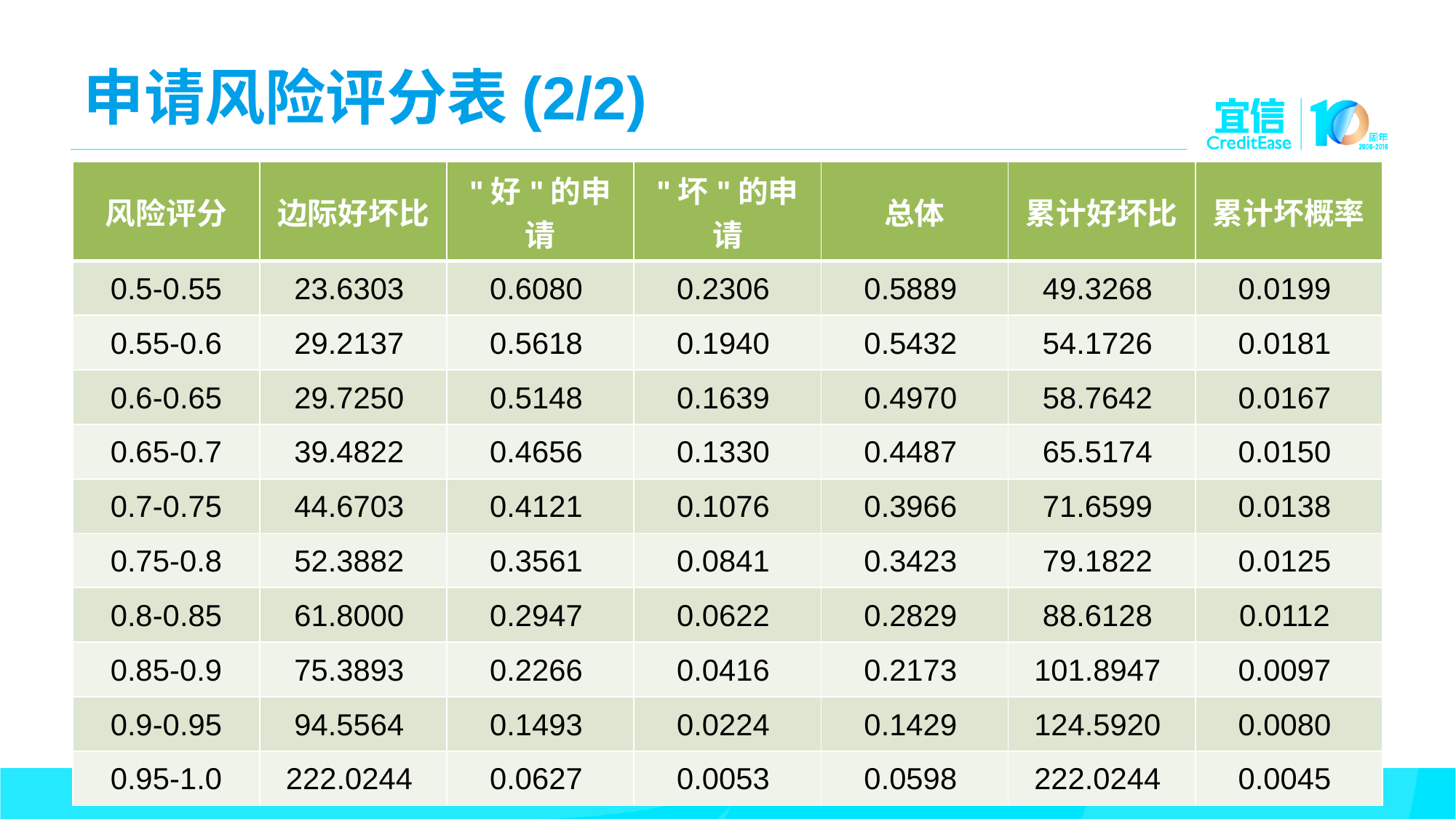

# 申请风险评分表(2/2)
| 风险评分 | 边际好坏比 | "好"的申请 | "坏"的申请 | 总体 | 累计好坏比 | 累计坏概率 |
| --- | --- | --- | --- | --- | --- | --- |
| 0.5-0.55 | 23.6303 | 0.6080 | 0.2306 | 0.5889 | 49.3268 | 0.0199 |
| 0.55-0.6 | 29.2137 | 0.5618 | 0.1940 | 0.5432 | 54.1726 | 0.0181 |
| 0.6-0.65 | 29.7250 | 0.5148 | 0.1639 | 0.4970 | 58.7642 | 0.0167 |
| 0.65-0.7 | 39.4822 | 0.4656 | 0.1330 | 0.4487 | 65.5174 | 0.0150 |
| 0.7-0.75 | 44.6703 | 0.4121 | 0.1076 | 0.3966 | 71.6599 | 0.0138 |
| 0.75-0.8 | 52.3882 | 0.3561 | 0.0841 | 0.3423 | 79.1822 | 0.0125 |
| 0.8-0.85 | 61.8000 | 0.2947 | 0.0622 | 0.2829 | 88.6128 | 0.0112 |
| 0.85-0.9 | 75.3893 | 0.2266 | 0.0416 | 0.2173 | 101.8947 | 0.0097 |
| 0.9-0.95 | 94.5564 | 0.1493 | 0.0224 | 0.1429 | 124.5920 | 0.0080 |
| 0.95-1.0 | 222.0244 | 0.0627 | 0.0053 | 0.0598 | 222.0244 | 0.0045 |